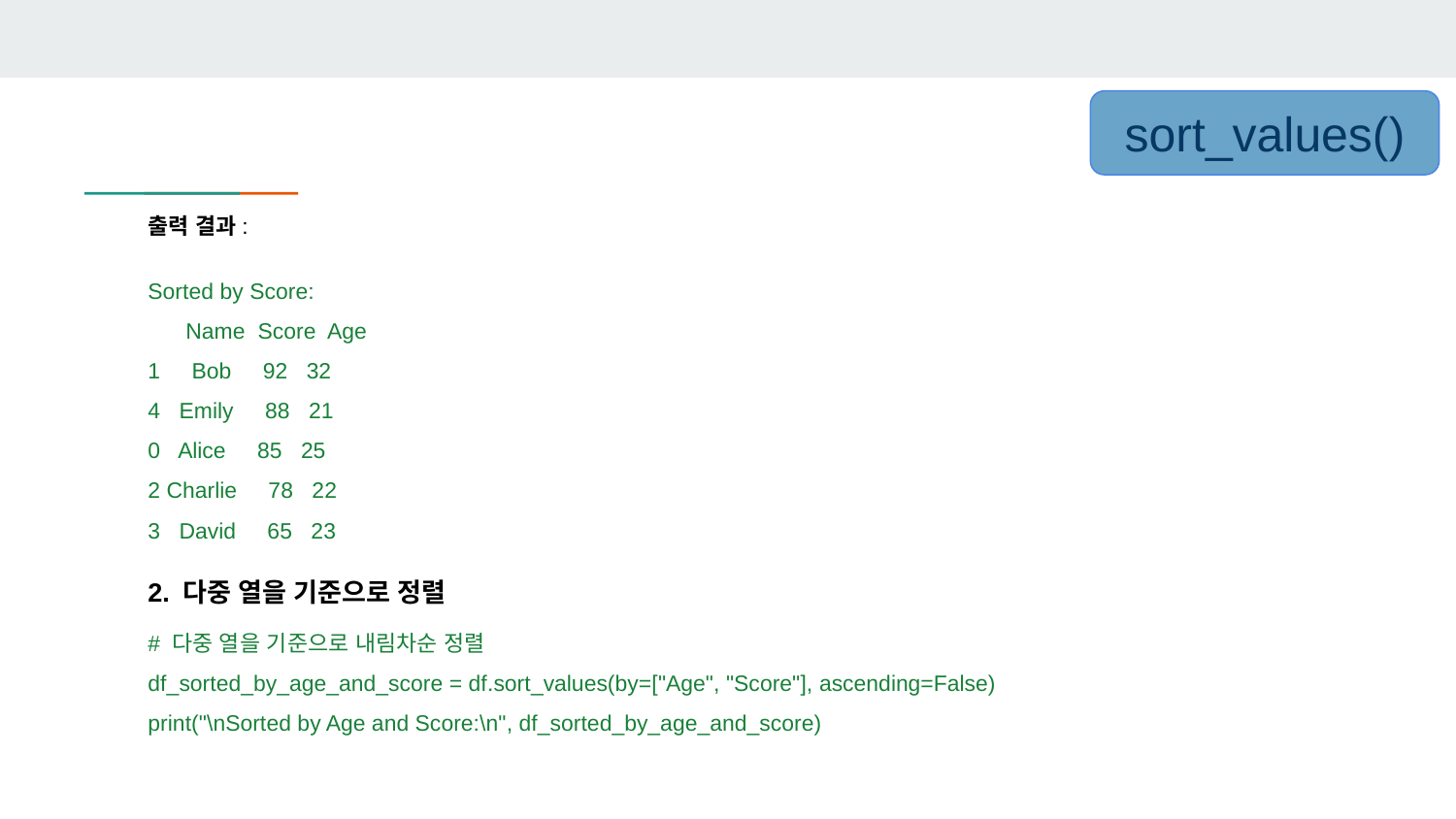

sort_values()
출력 결과:
Sorted by Score:
      Name  Score  Age
1     Bob     92   32
4   Emily     88   21
0   Alice     85   25
2 Charlie     78   22
3   David     65   23
2. 다중 열을 기준으로 정렬
# 다중 열을 기준으로 내림차순 정렬
df_sorted_by_age_and_score = df.sort_values(by=["Age", "Score"], ascending=False)
print("\nSorted by Age and Score:\n", df_sorted_by_age_and_score)